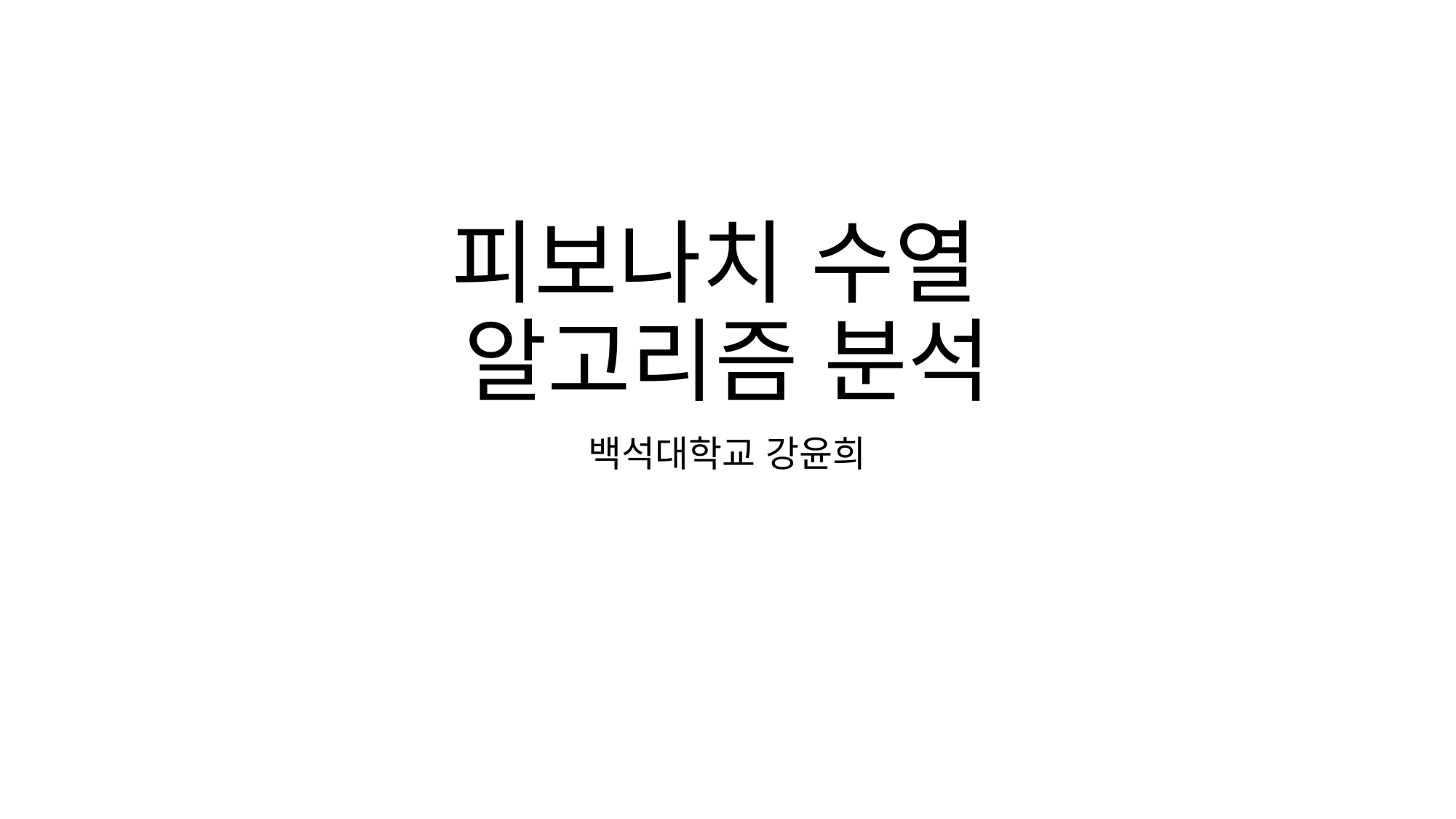

# 피보나치 수열 알고리즘 분석
백석대학교 강윤희